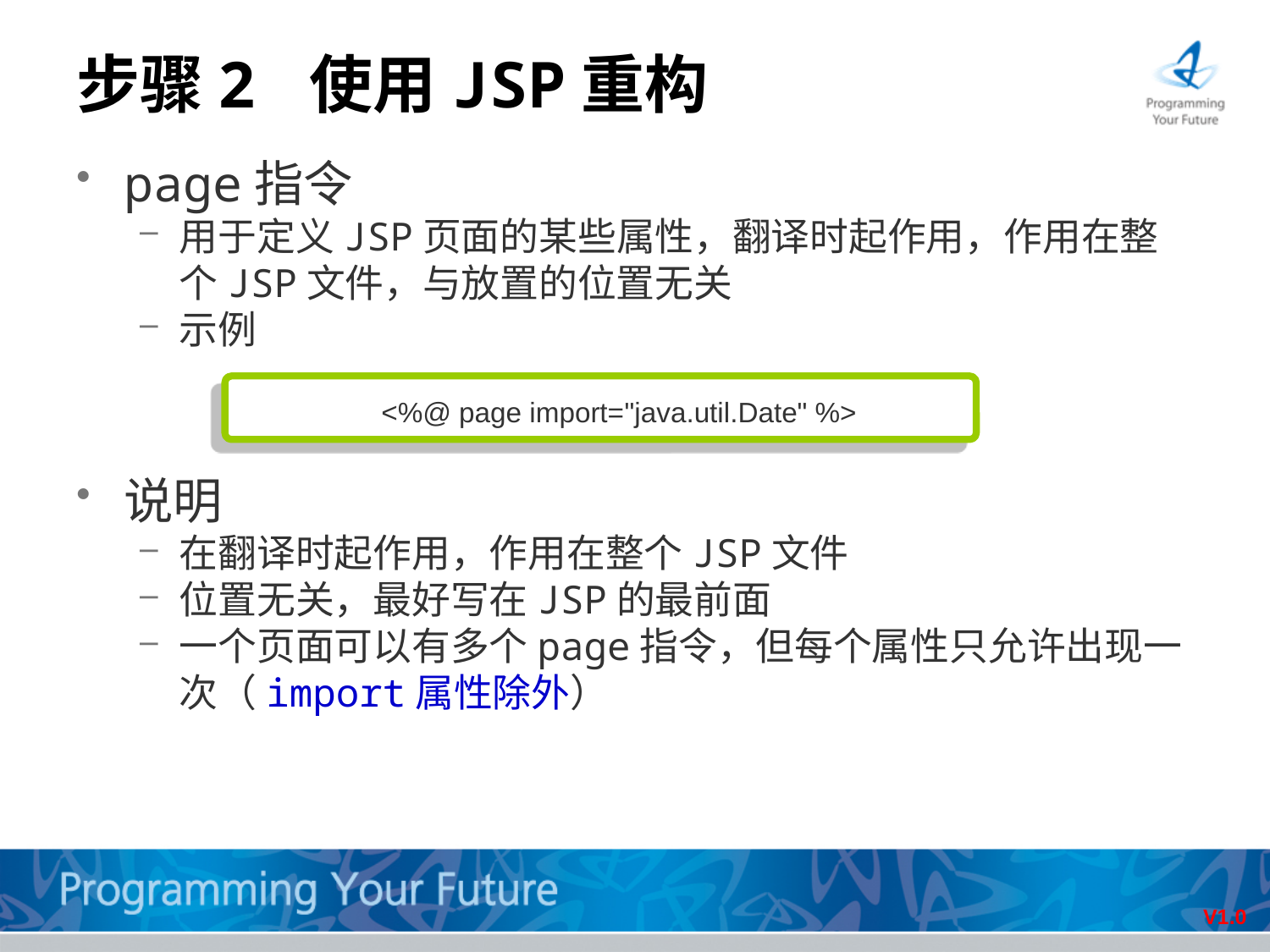

# 步骤2 使用JSP重构
page指令
用于定义JSP页面的某些属性，翻译时起作用，作用在整个JSP文件，与放置的位置无关
示例

说明
在翻译时起作用，作用在整个JSP文件
位置无关，最好写在JSP的最前面
一个页面可以有多个page指令，但每个属性只允许出现一次（import属性除外）
<%@ page import="java.util.Date" %>